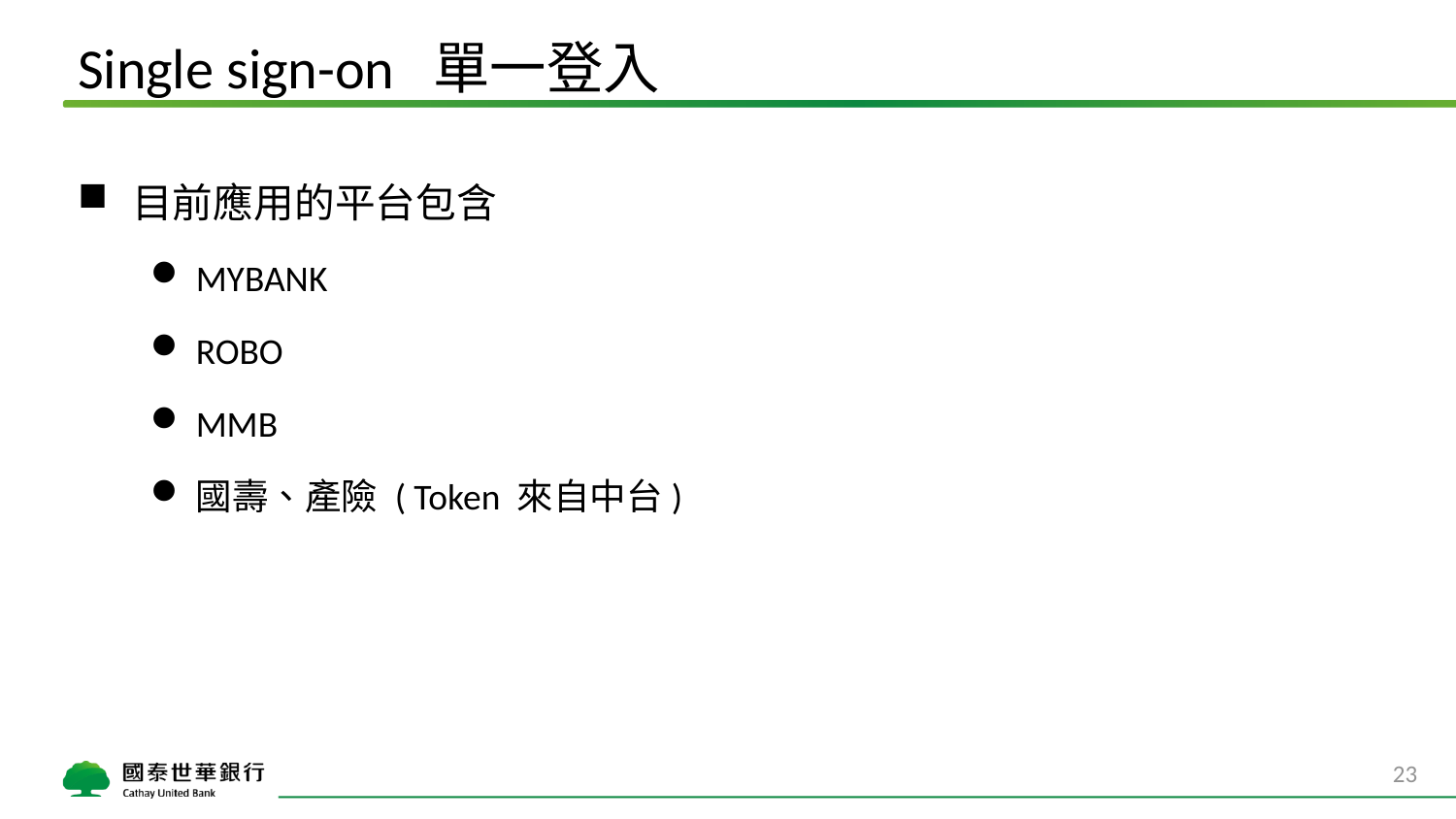

# Single sign-on  單一登入
目前應用的平台包含
MYBANK
ROBO
MMB
國壽、產險 ( Token 來自中台)
23